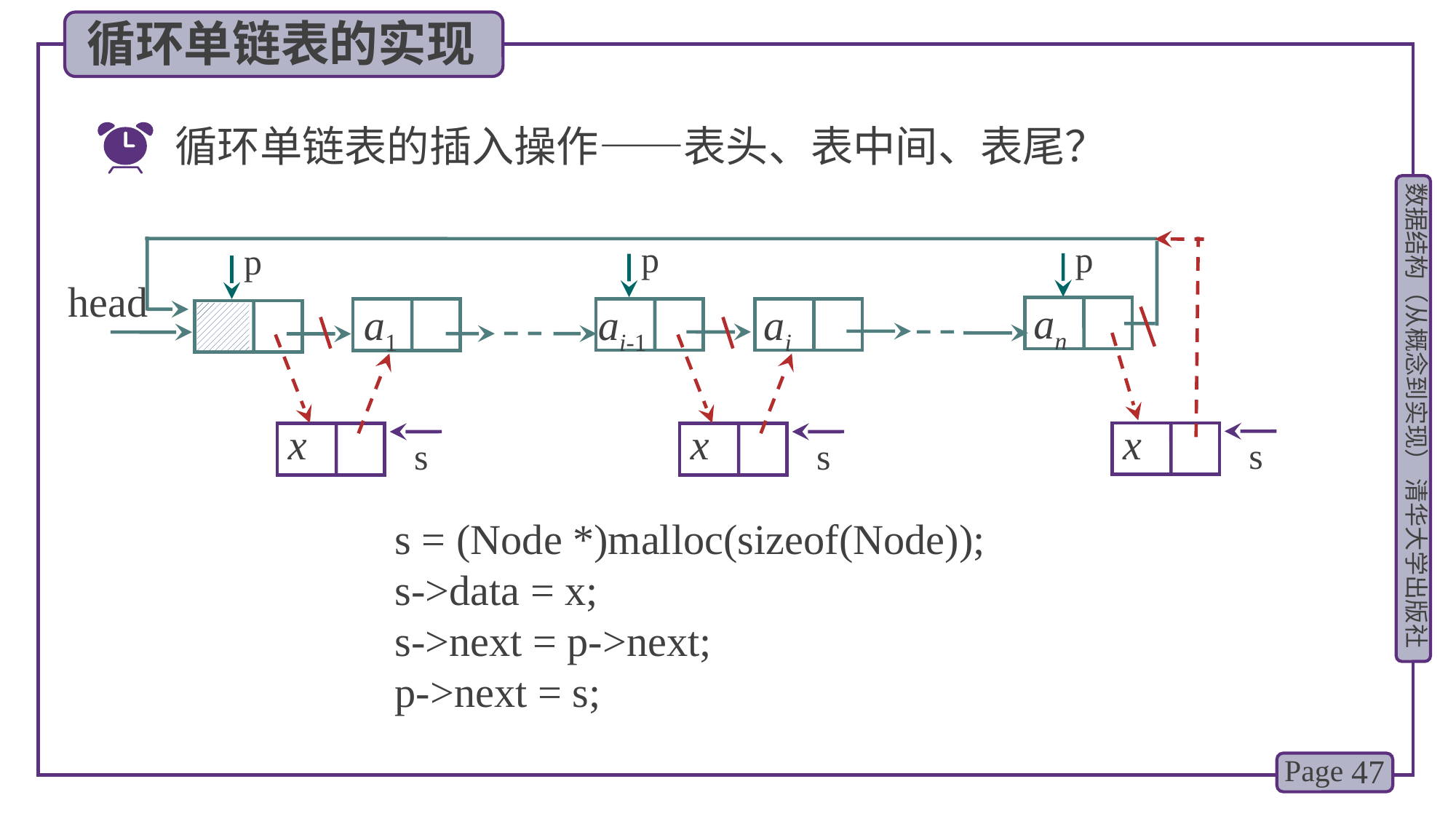

循环单链表的实现

循环单链表的插入操作——表头、表中间、表尾？

p

p

p

head
an

ai-1

ai

a1

x

s
x

s
x

s
s = (Node *)malloc(sizeof(Node));
s->data = x;
s->next = p->next;
p->next = s;